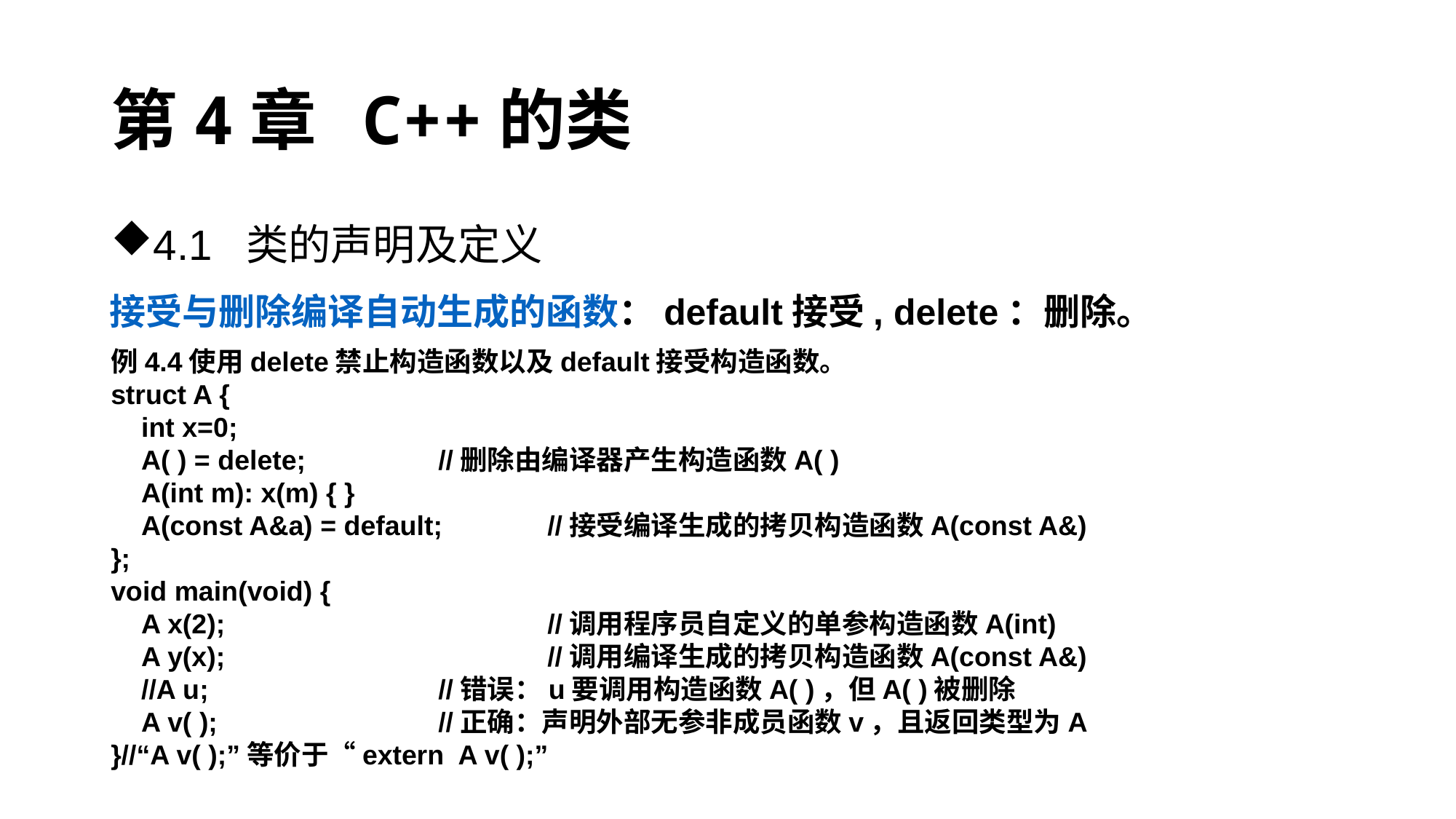

# 第4章  C++的类
4.1  类的声明及定义
接受与删除编译自动生成的函数：default接受, delete：删除。
例4.4使用delete禁止构造函数以及default接受构造函数。
struct A {
    int x=0;
    A( ) = delete;		//删除由编译器产生构造函数A( )
    A(int m): x(m) { }
    A(const A&a) = default;	//接受编译生成的拷贝构造函数A(const A&)
};
void main(void) {
    A x(2);			//调用程序员自定义的单参构造函数A(int)
    A y(x);			//调用编译生成的拷贝构造函数A(const A&)
    //A u;			//错误：u要调用构造函数A( )，但A( )被删除
    A v( );			//正确：声明外部无参非成员函数v，且返回类型为A
}//“A v( );”等价于“extern  A v( );”